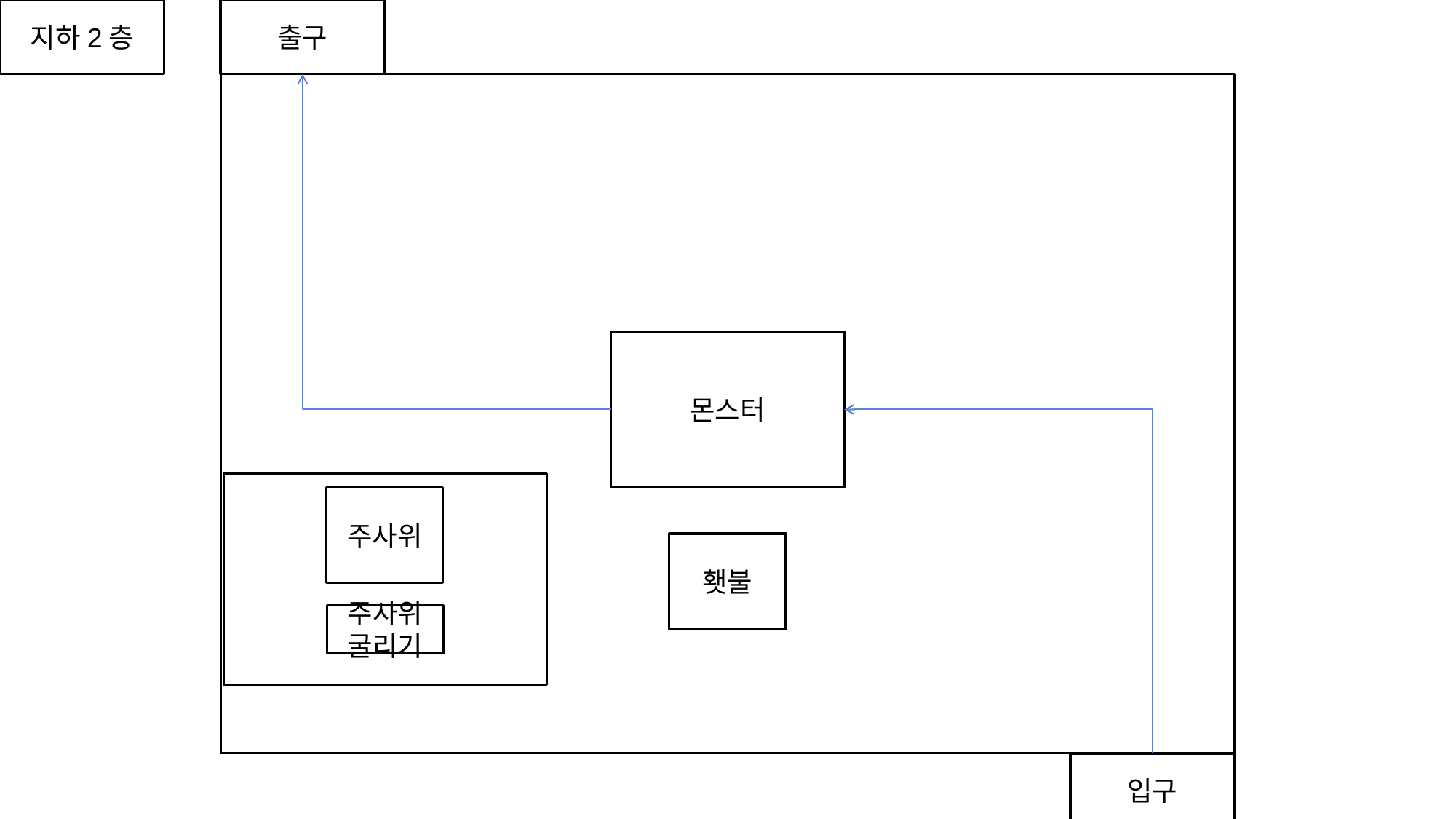

지하2층
출구

몬스터

주사위
횃불
주사위 굴리기
입구